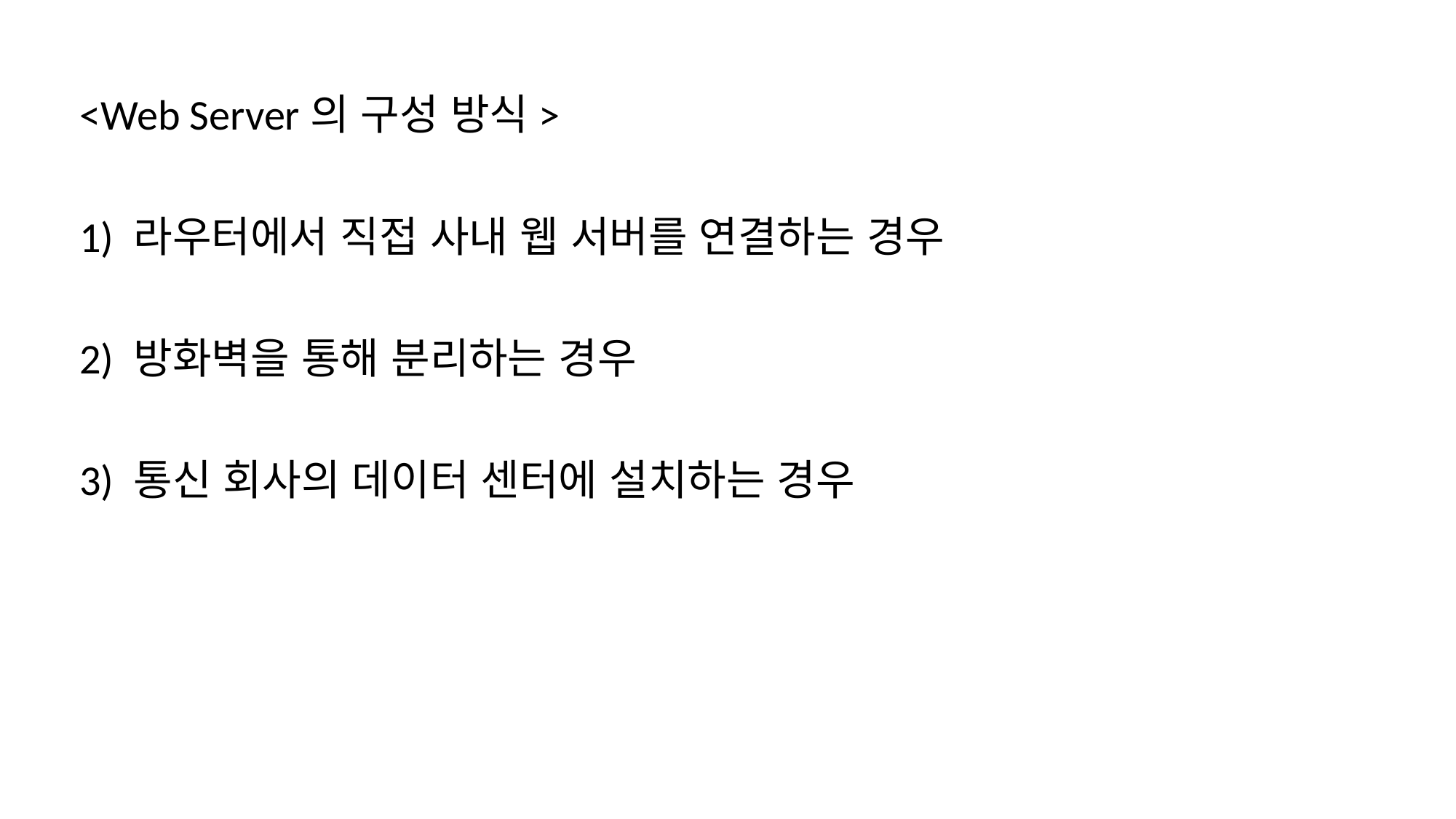

<Web Server의 구성 방식>

1) 라우터에서 직접 사내 웹 서버를 연결하는 경우

2) 방화벽을 통해 분리하는 경우

3) 통신 회사의 데이터 센터에 설치하는 경우